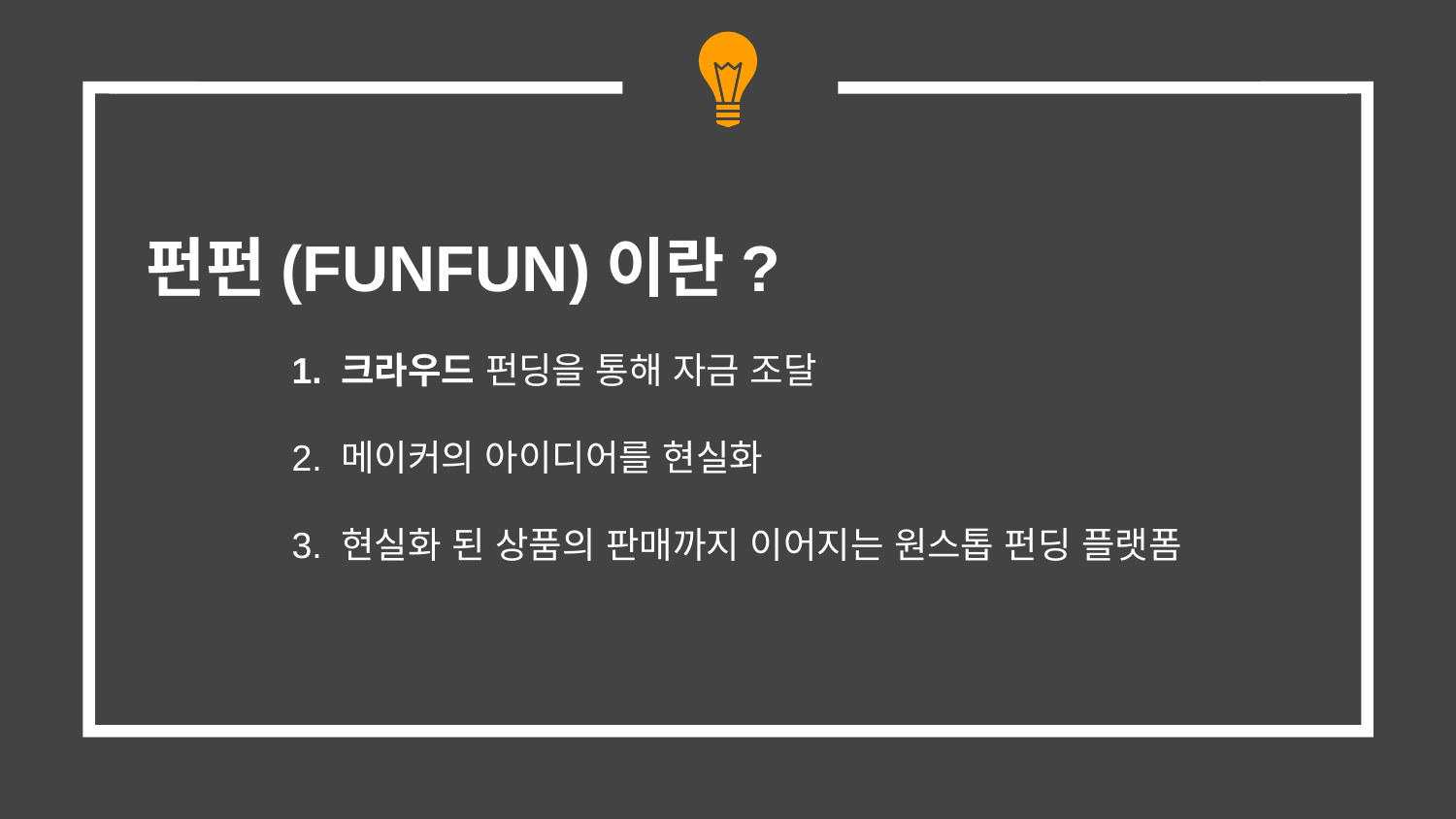

펀펀(FUNFUN)이란?
	1. 크라우드 펀딩을 통해 자금 조달
	2. 메이커의 아이디어를 현실화
	3. 현실화 된 상품의 판매까지 이어지는 원스톱 펀딩 플랫폼